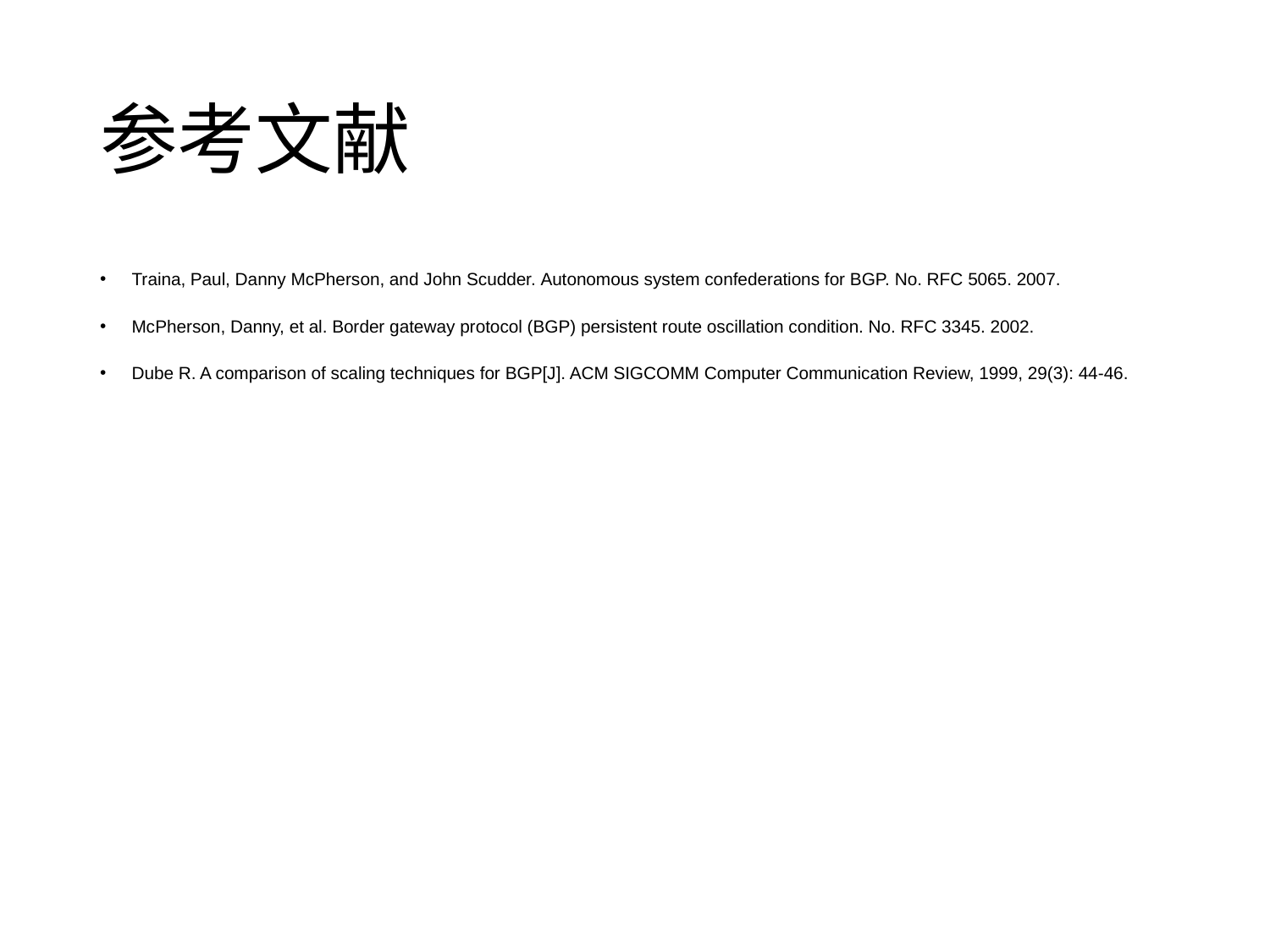

# 参考文献
Traina, Paul, Danny McPherson, and John Scudder. Autonomous system confederations for BGP. No. RFC 5065. 2007.
McPherson, Danny, et al. Border gateway protocol (BGP) persistent route oscillation condition. No. RFC 3345. 2002.
Dube R. A comparison of scaling techniques for BGP[J]. ACM SIGCOMM Computer Communication Review, 1999, 29(3): 44-46.